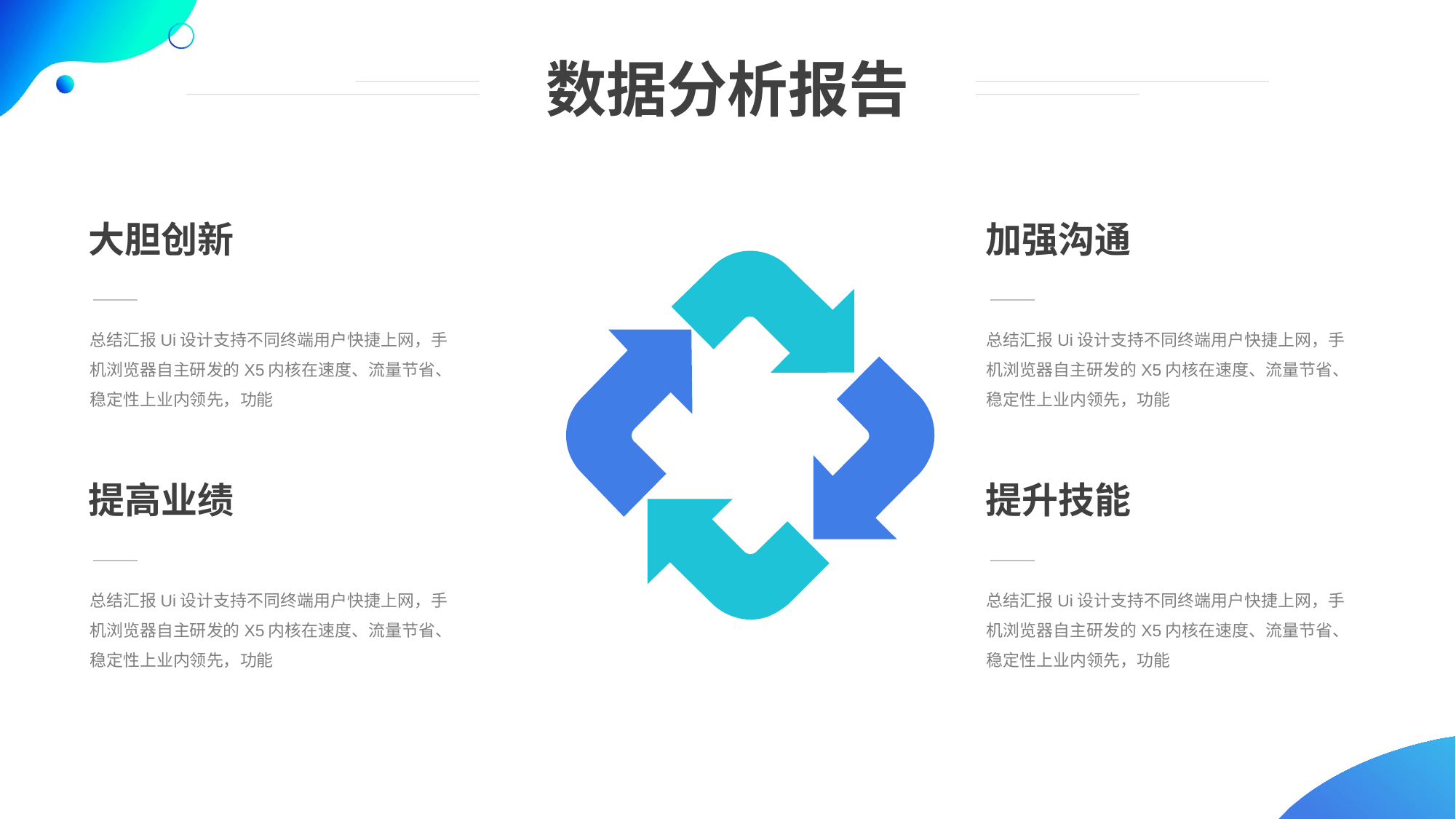

数据分析报告
大胆创新
加强沟通

总结汇报Ui设计支持不同终端用户快捷上网，手机浏览器自主研发的X5内核在速度、流量节省、稳定性上业内领先，功能
总结汇报Ui设计支持不同终端用户快捷上网，手机浏览器自主研发的X5内核在速度、流量节省、稳定性上业内领先，功能

提高业绩
提升技能

总结汇报Ui设计支持不同终端用户快捷上网，手机浏览器自主研发的X5内核在速度、流量节省、稳定性上业内领先，功能
总结汇报Ui设计支持不同终端用户快捷上网，手机浏览器自主研发的X5内核在速度、流量节省、稳定性上业内领先，功能